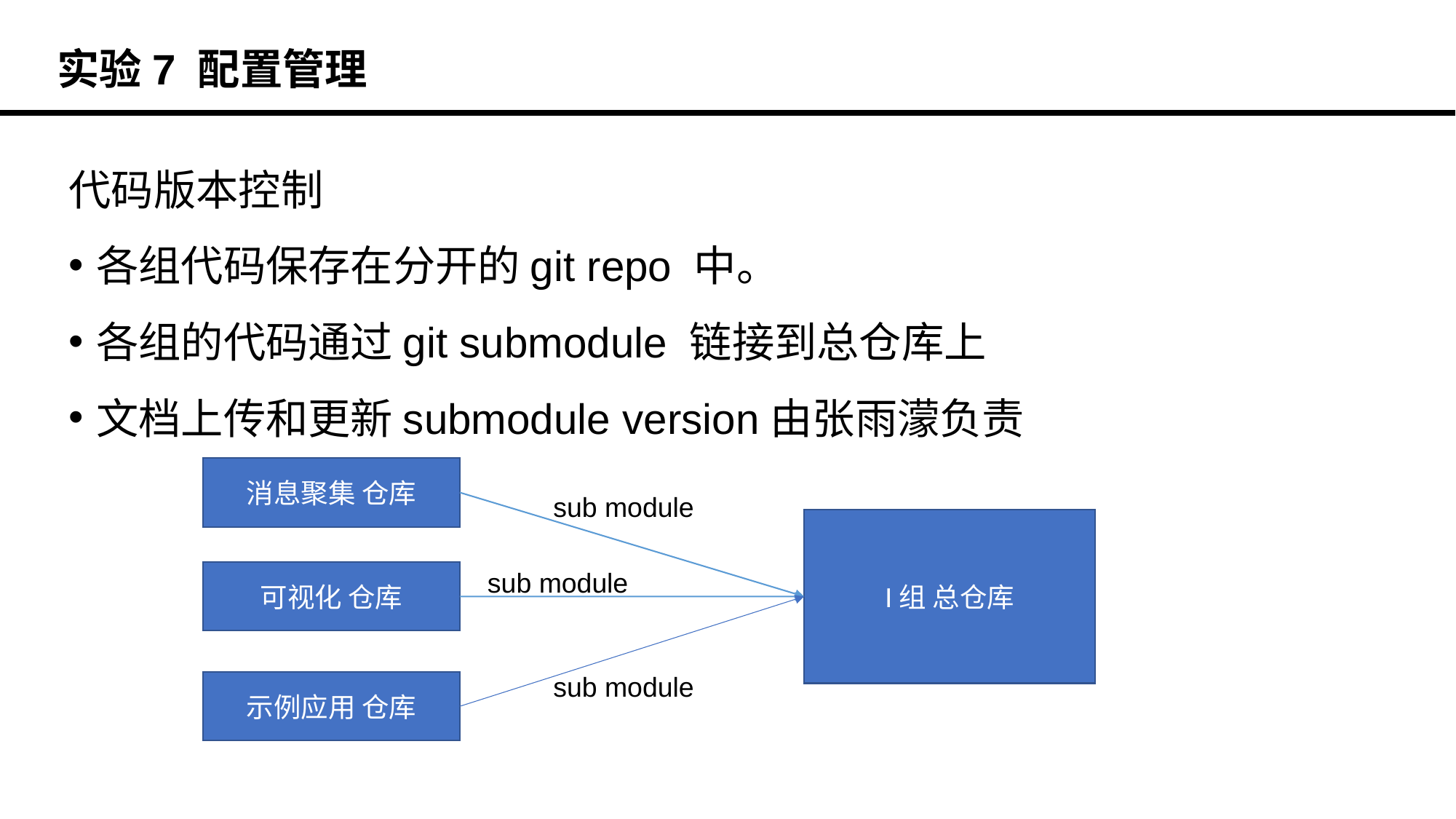

实验7 配置管理
代码版本控制
各组代码保存在分开的git repo 中。
各组的代码通过git submodule 链接到总仓库上
文档上传和更新submodule version由张雨濛负责
消息聚集 仓库
sub module
I组 总仓库
sub module
可视化 仓库
sub module
示例应用 仓库